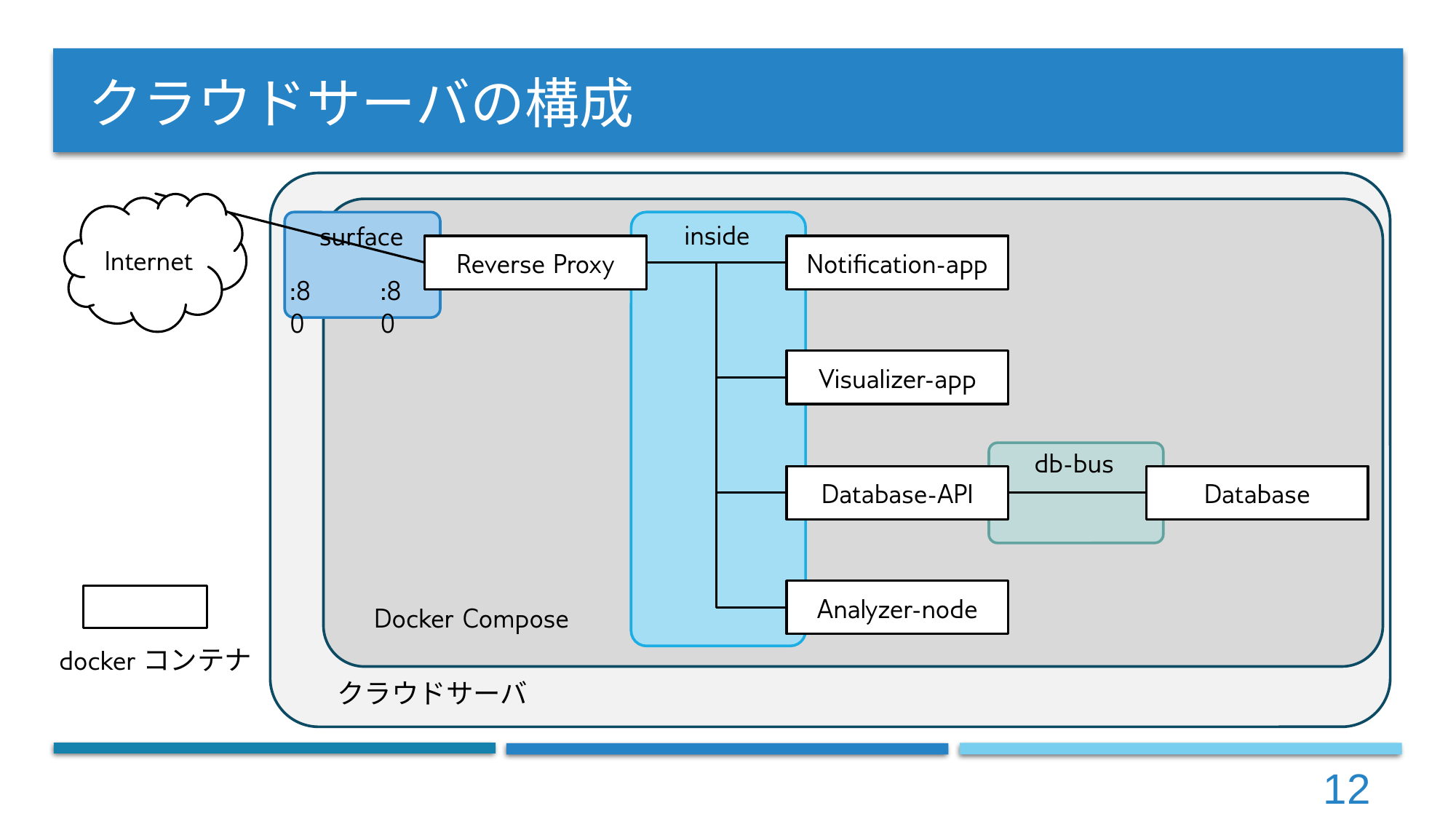

# クラウドサーバの構成

Internet

inside

surface
Reverse Proxy
Notification-app
:80
:80
Visualizer-app
db-bus

Database-API
Database
Analyzer-node

Docker Compose
dockerコンテナ
クラウドサーバ

12